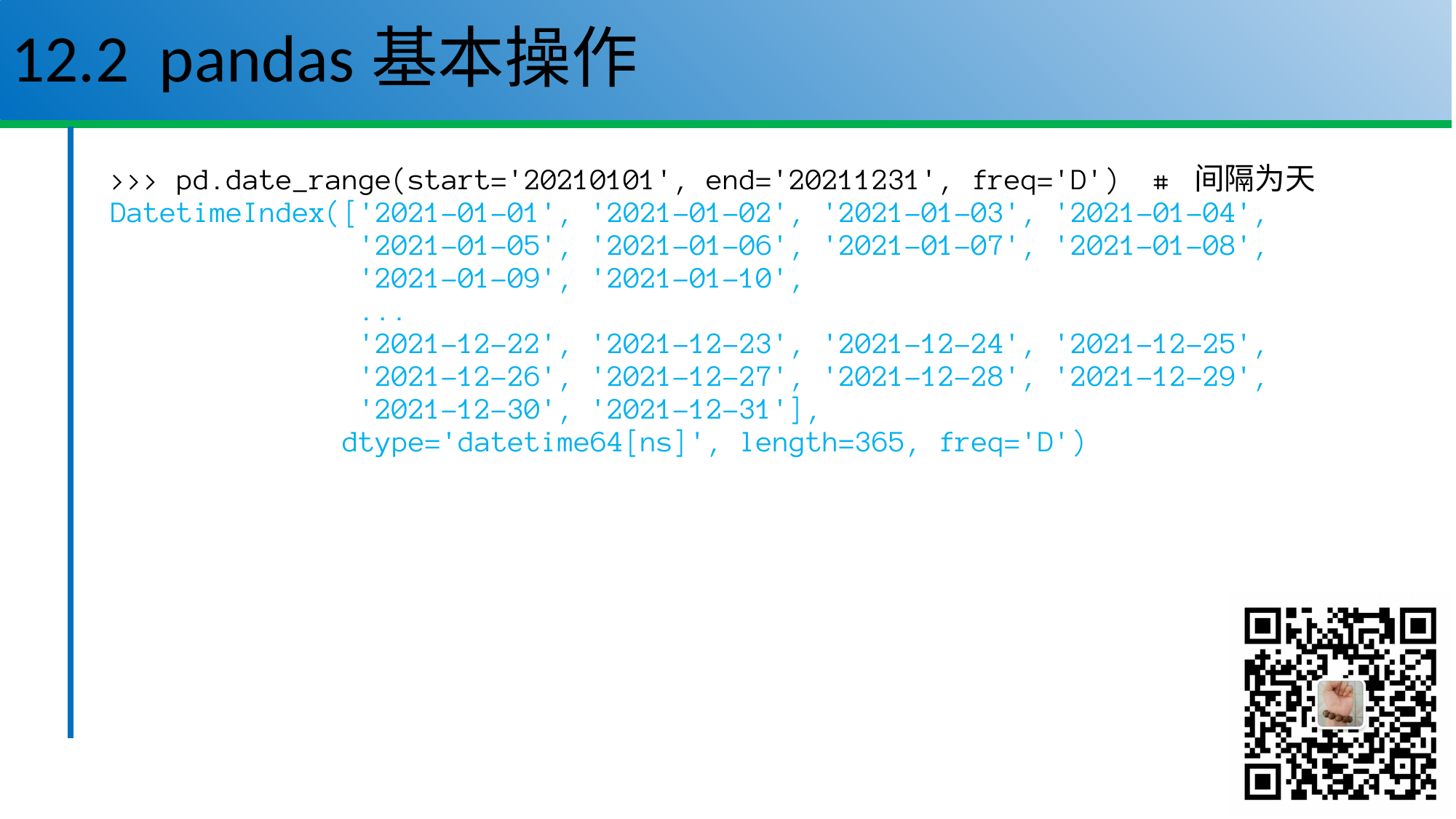

# 12.2  pandas基本操作
>>> pd.date_range(start='20210101', end='20211231', freq='D')  # 间隔为天
DatetimeIndex(['2021-01-01', '2021-01-02', '2021-01-03', '2021-01-04',
               '2021-01-05', '2021-01-06', '2021-01-07', '2021-01-08',
               '2021-01-09', '2021-01-10',
               ...
               '2021-12-22', '2021-12-23', '2021-12-24', '2021-12-25',
               '2021-12-26', '2021-12-27', '2021-12-28', '2021-12-29',
               '2021-12-30', '2021-12-31'],
              dtype='datetime64[ns]', length=365, freq='D')